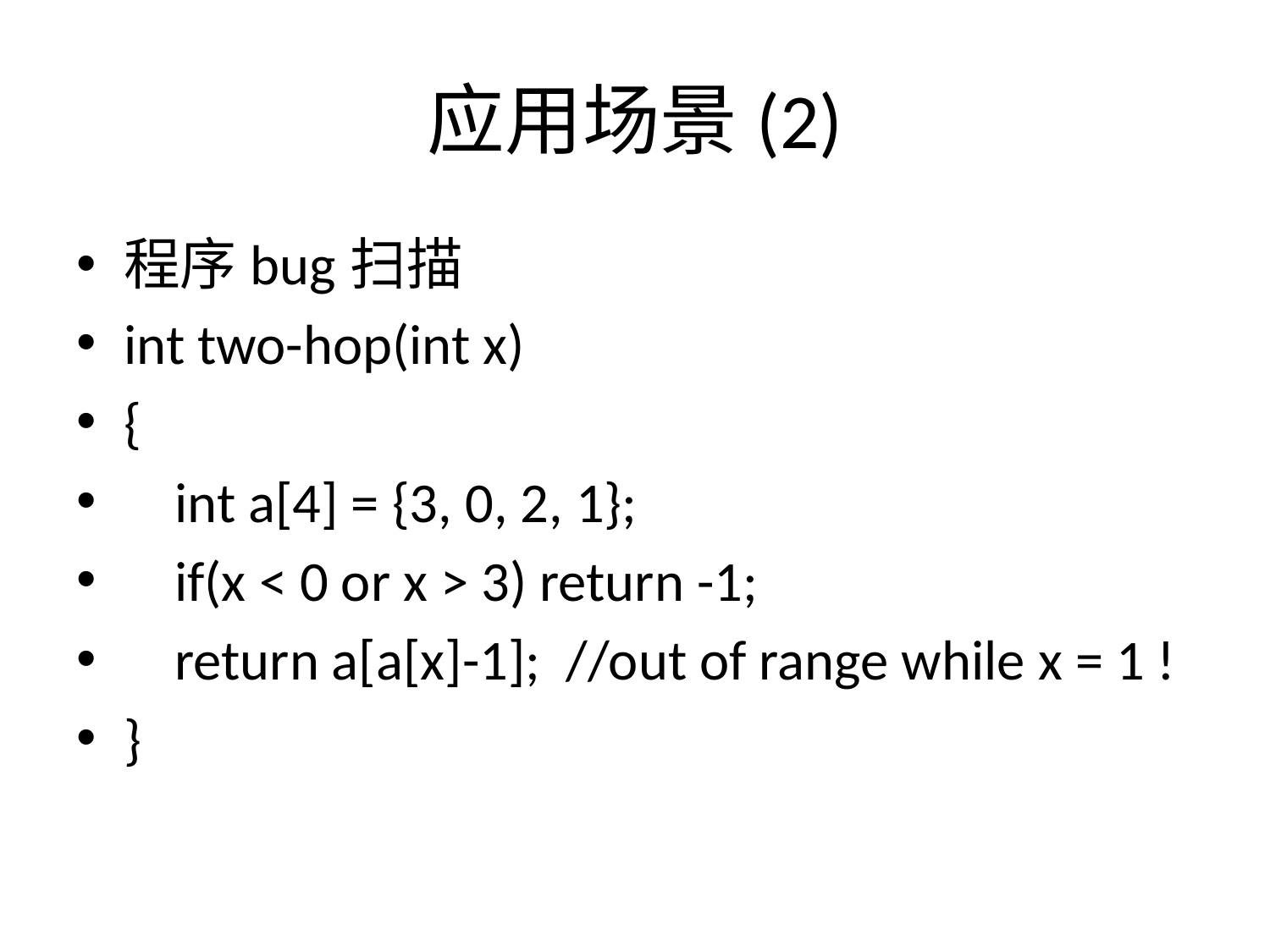

# 应用场景(2)
程序bug扫描
int two-hop(int x)
{
    int a[4] = {3, 0, 2, 1};
    if(x < 0 or x > 3) return -1;
    return a[a[x]-1];  //out of range while x = 1 !
}